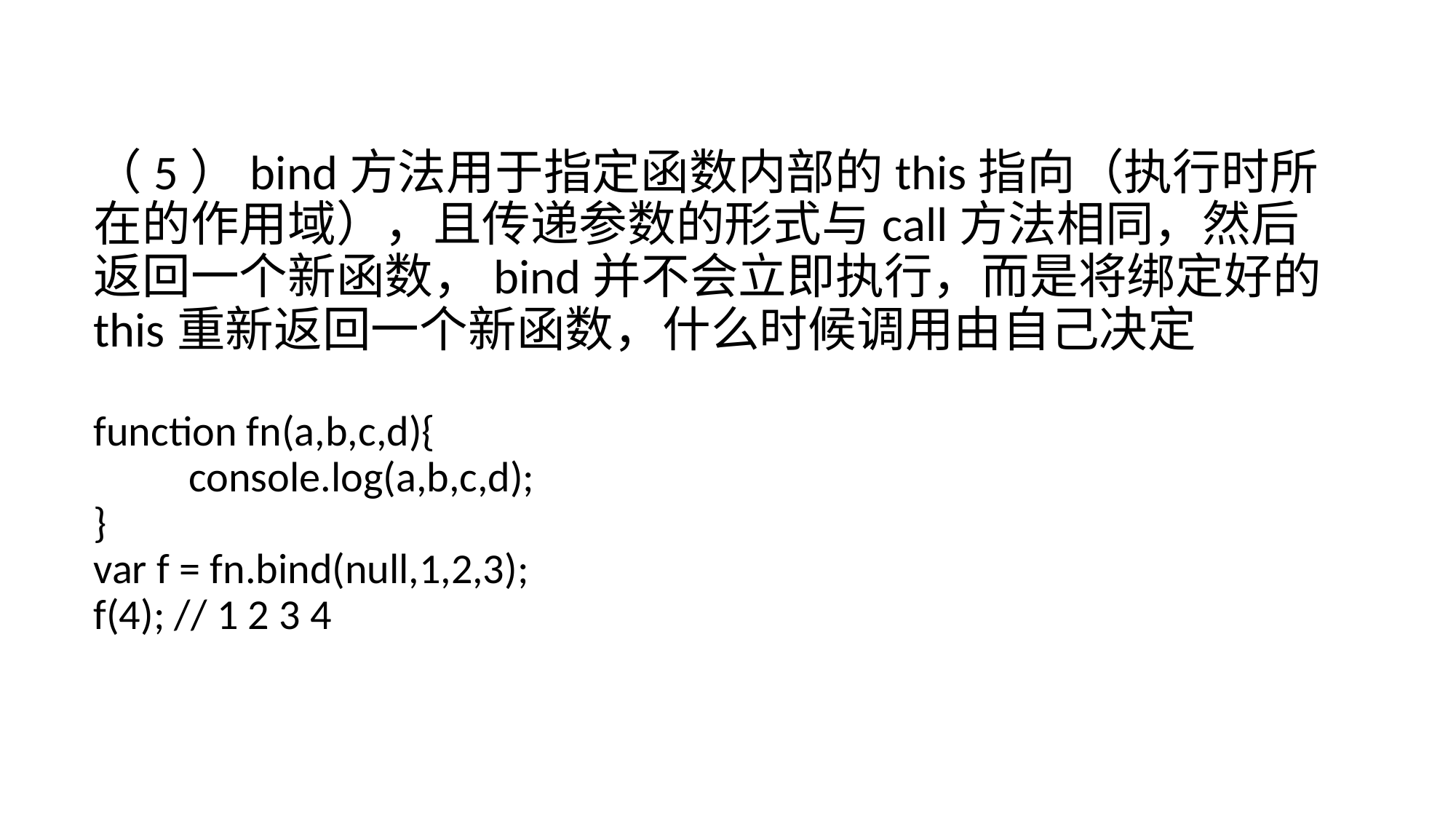

# （5）bind方法用于指定函数内部的this指向（执行时所在的作用域），且传递参数的形式与call方法相同，然后返回一个新函数，bind并不会立即执行，而是将绑定好的this重新返回一个新函数，什么时候调用由自己决定 function fn(a,b,c,d){ 　　console.log(a,b,c,d); } var f = fn.bind(null,1,2,3); f(4); // 1 2 3 4